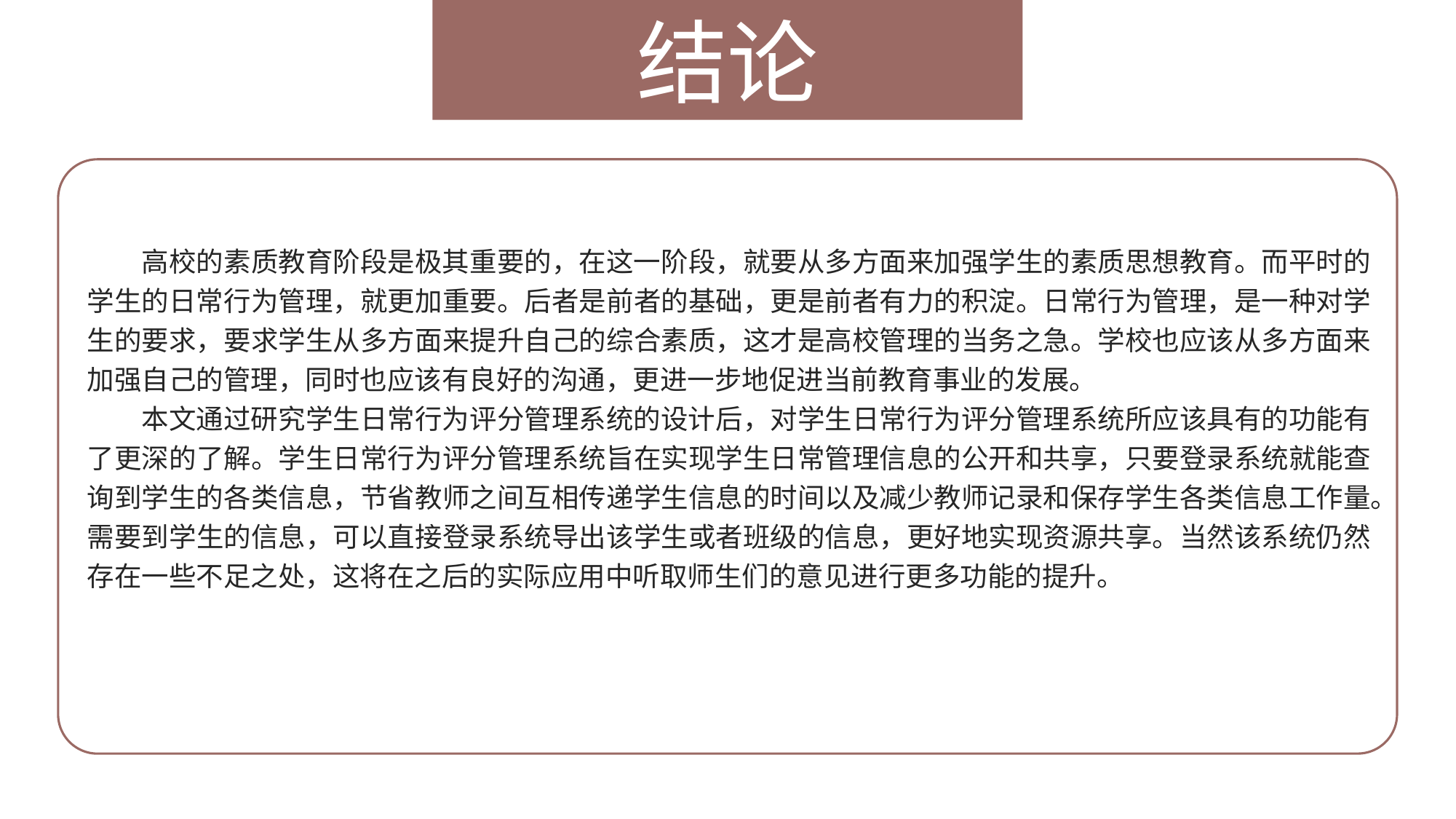

结论

高校的素质教育阶段是极其重要的，在这一阶段，就要从多方面来加强学生的素质思想教育。而平时的学生的日常行为管理，就更加重要。后者是前者的基础，更是前者有力的积淀。日常行为管理，是一种对学生的要求，要求学生从多方面来提升自己的综合素质，这才是高校管理的当务之急。学校也应该从多方面来加强自己的管理，同时也应该有良好的沟通，更进一步地促进当前教育事业的发展。
本文通过研究学生日常行为评分管理系统的设计后，对学生日常行为评分管理系统所应该具有的功能有了更深的了解。学生日常行为评分管理系统旨在实现学生日常管理信息的公开和共享，只要登录系统就能查询到学生的各类信息，节省教师之间互相传递学生信息的时间以及减少教师记录和保存学生各类信息工作量。需要到学生的信息，可以直接登录系统导出该学生或者班级的信息，更好地实现资源共享。当然该系统仍然存在一些不足之处，这将在之后的实际应用中听取师生们的意见进行更多功能的提升。